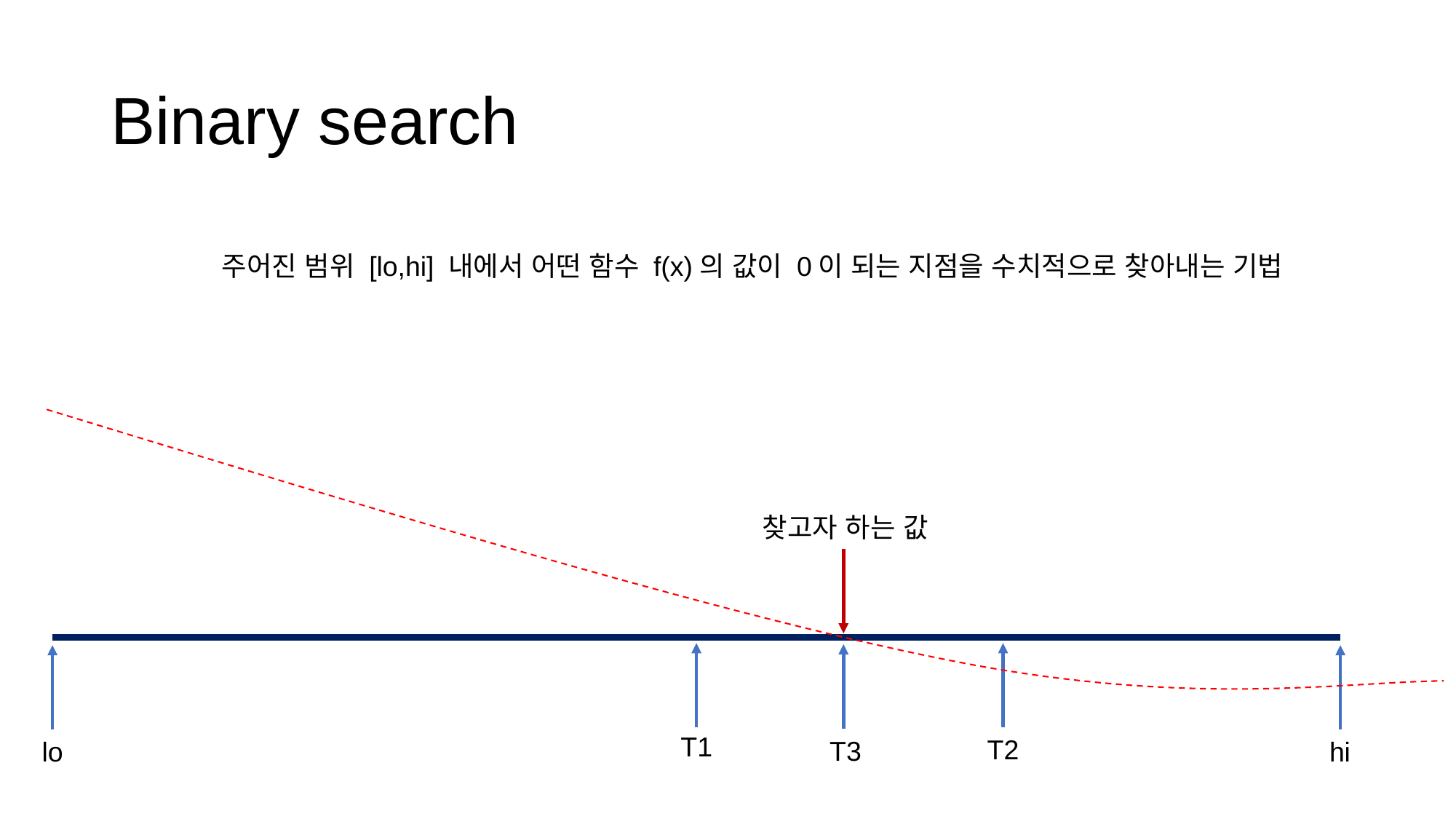

# Binary search
주어진 범위 [lo,hi] 내에서 어떤 함수 f(x)의 값이 0이 되는 지점을 수치적으로 찾아내는 기법

찾고자 하는 값
T1
T2
T3
lo
hi